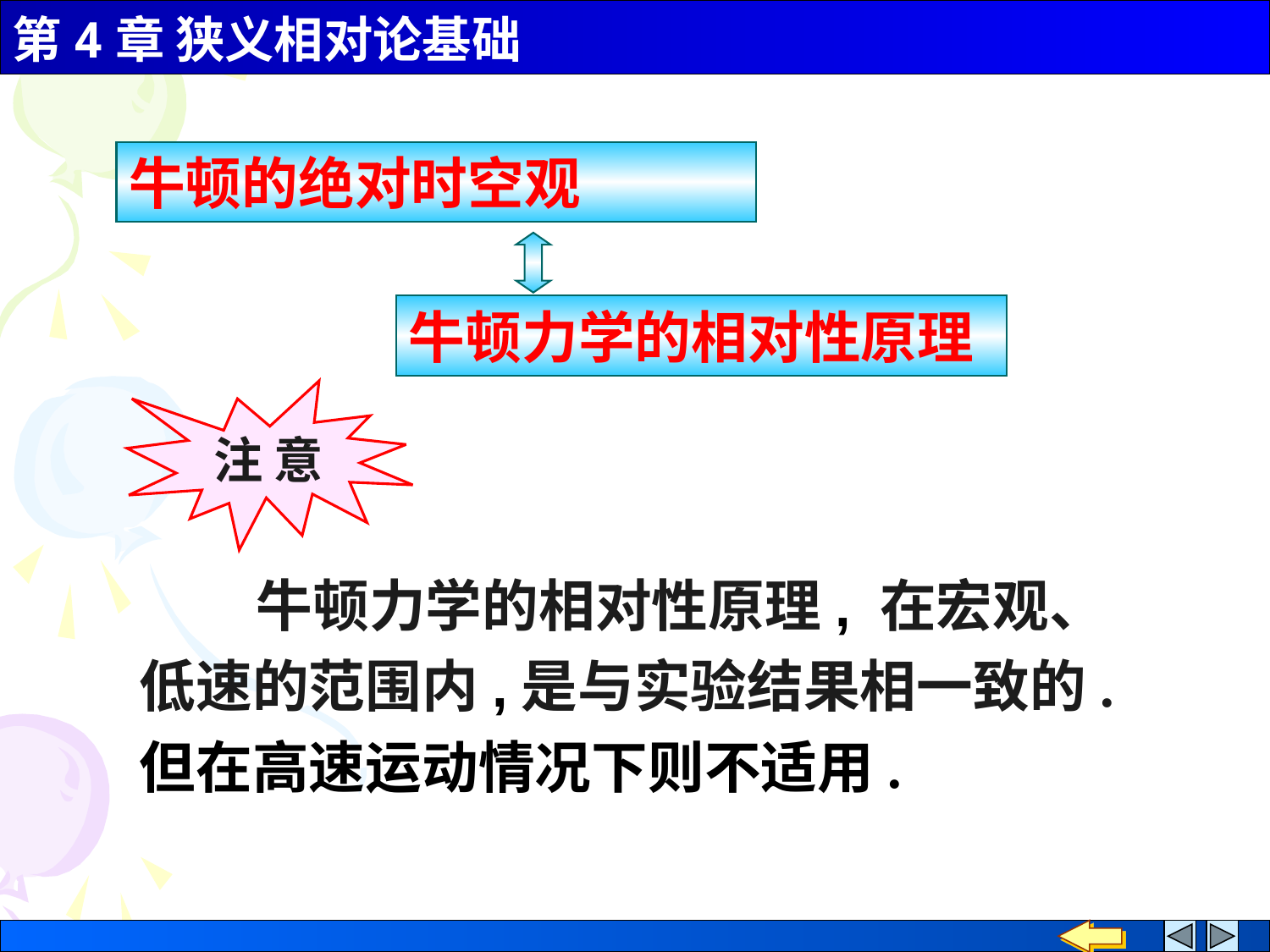

牛顿的绝对时空观
牛顿力学的相对性原理

注 意
        牛顿力学的相对性原理, 在宏观、低速的范围内,是与实验结果相一致的.但在高速运动情况下则不适用.
9